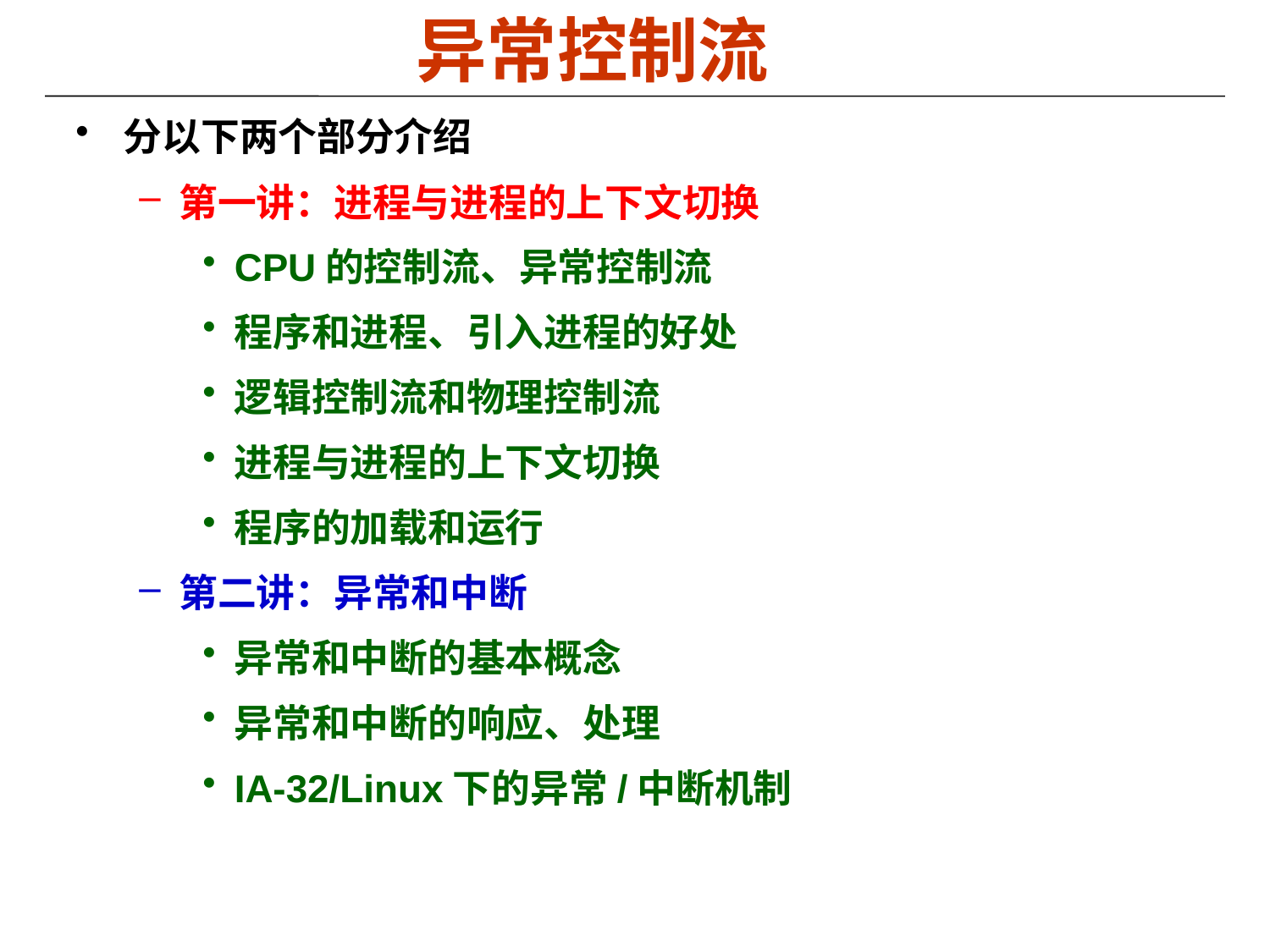

# 异常控制流
分以下两个部分介绍
第一讲：进程与进程的上下文切换
CPU的控制流、异常控制流
程序和进程、引入进程的好处
逻辑控制流和物理控制流
进程与进程的上下文切换
程序的加载和运行
第二讲：异常和中断
异常和中断的基本概念
异常和中断的响应、处理
IA-32/Linux下的异常/中断机制